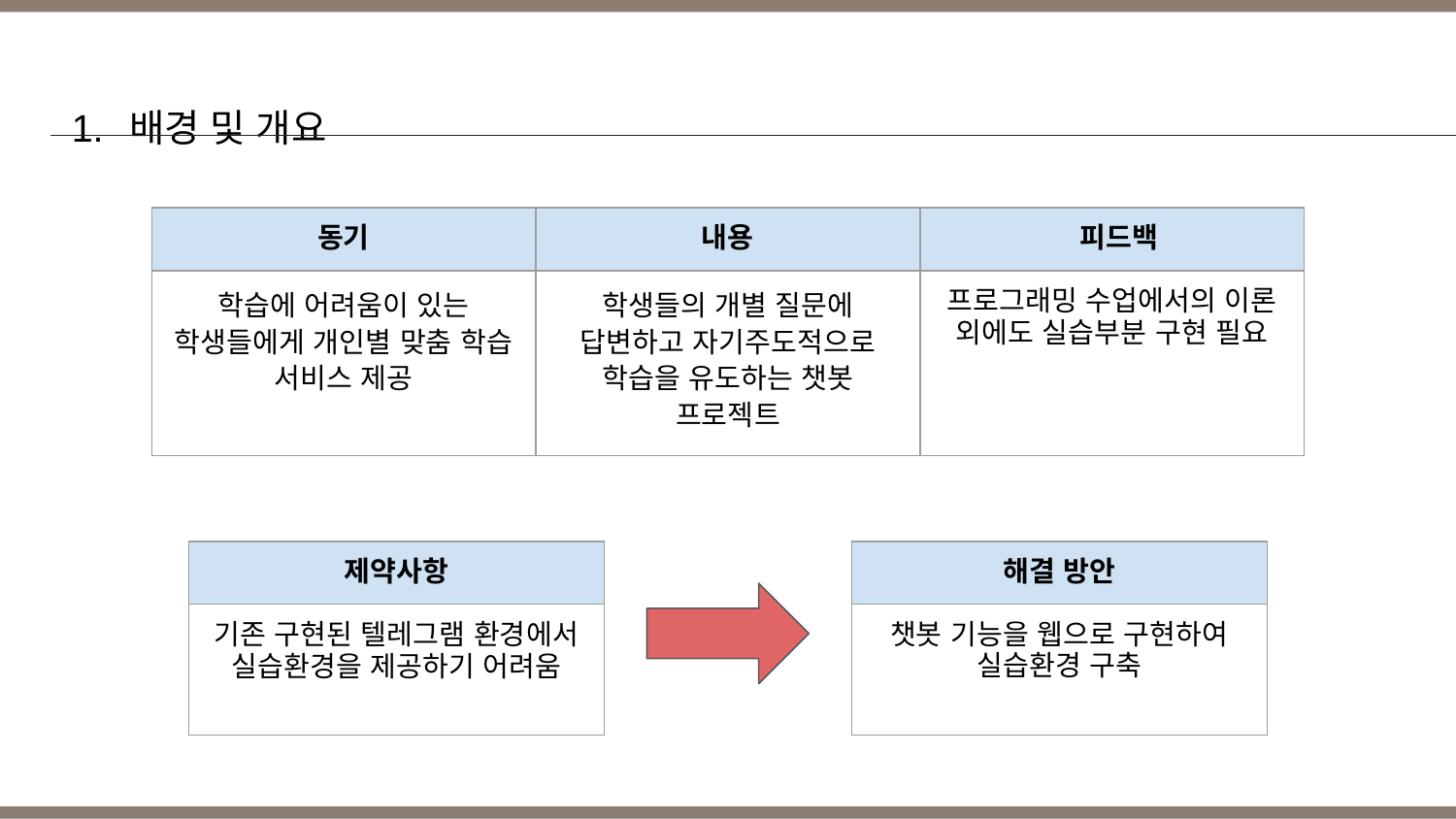

배경 및 개요
| 동기 | 내용 | 피드백 |
| --- | --- | --- |
| 학습에 어려움이 있는 학생들에게 개인별 맞춤 학습 서비스 제공 | 학생들의 개별 질문에 답변하고 자기주도적으로 학습을 유도하는 챗봇 프로젝트 | 프로그래밍 수업에서의 이론 외에도 실습부분 구현 필요 |
| 제약사항 |
| --- |
| 기존 구현된 텔레그램 환경에서 실습환경을 제공하기 어려움 |
| 해결 방안 |
| --- |
| 챗봇 기능을 웹으로 구현하여 실습환경 구축 |